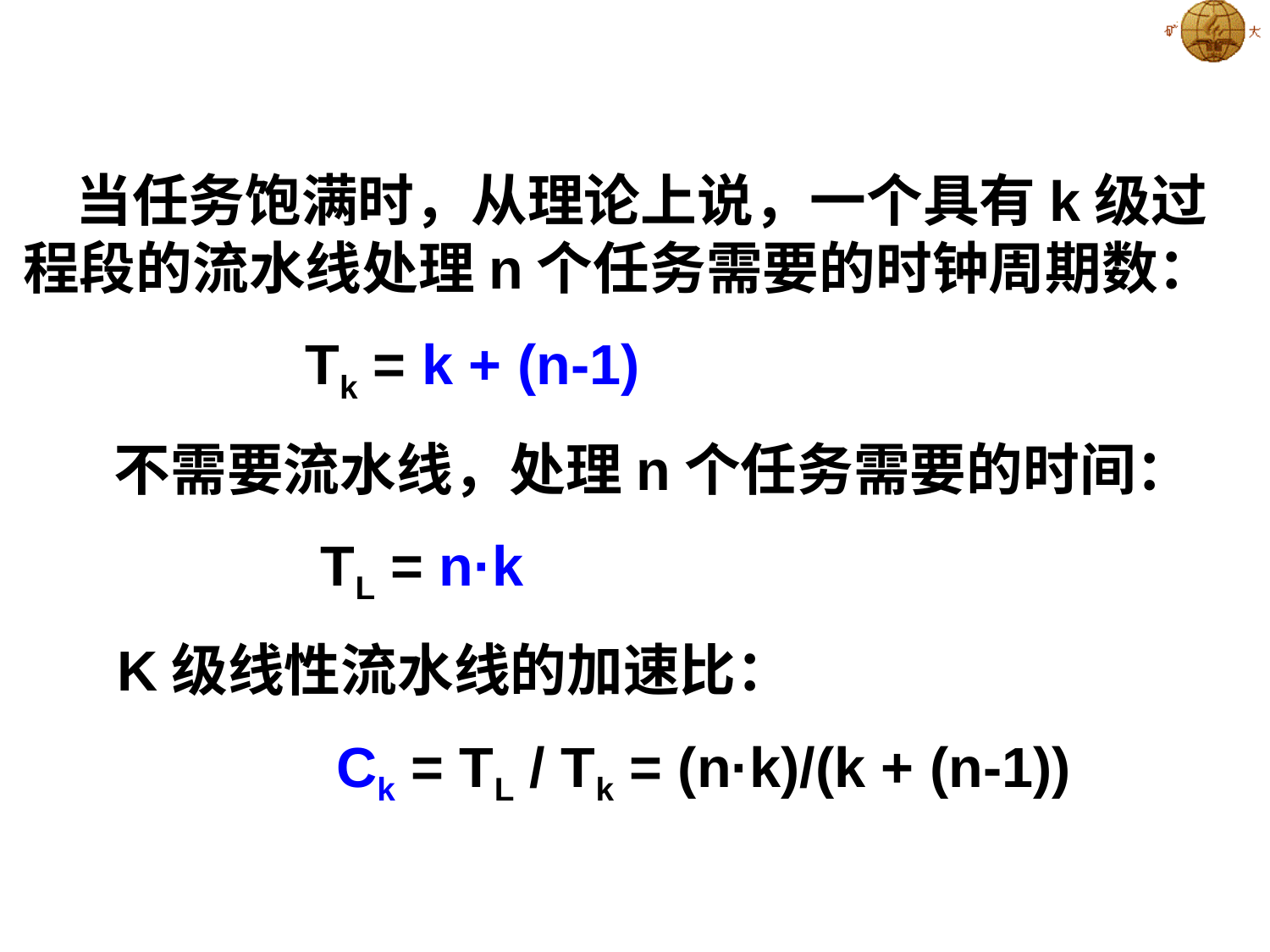

当任务饱满时，从理论上说，一个具有k级过程段的流水线处理n个任务需要的时钟周期数：
                  Tk = k + (n-1)
      不需要流水线，处理n个任务需要的时间：
                   TL = n·k
      K级线性流水线的加速比：
                    Ck = TL / Tk = (n·k)/(k + (n-1))